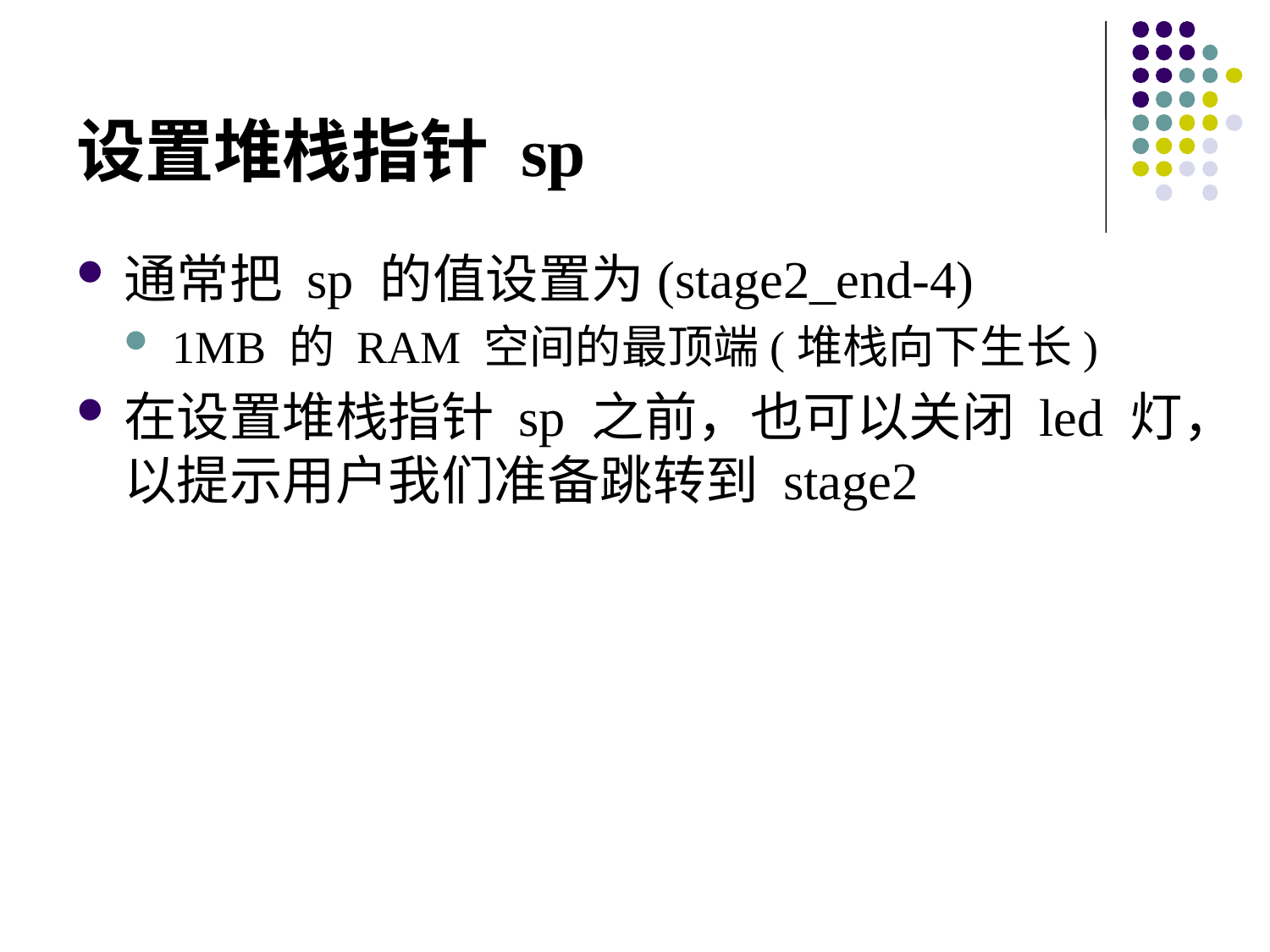

# 设置堆栈指针 sp
通常把 sp 的值设置为(stage2_end-4)
1MB 的 RAM 空间的最顶端(堆栈向下生长)
在设置堆栈指针 sp 之前，也可以关闭 led 灯，以提示用户我们准备跳转到 stage2